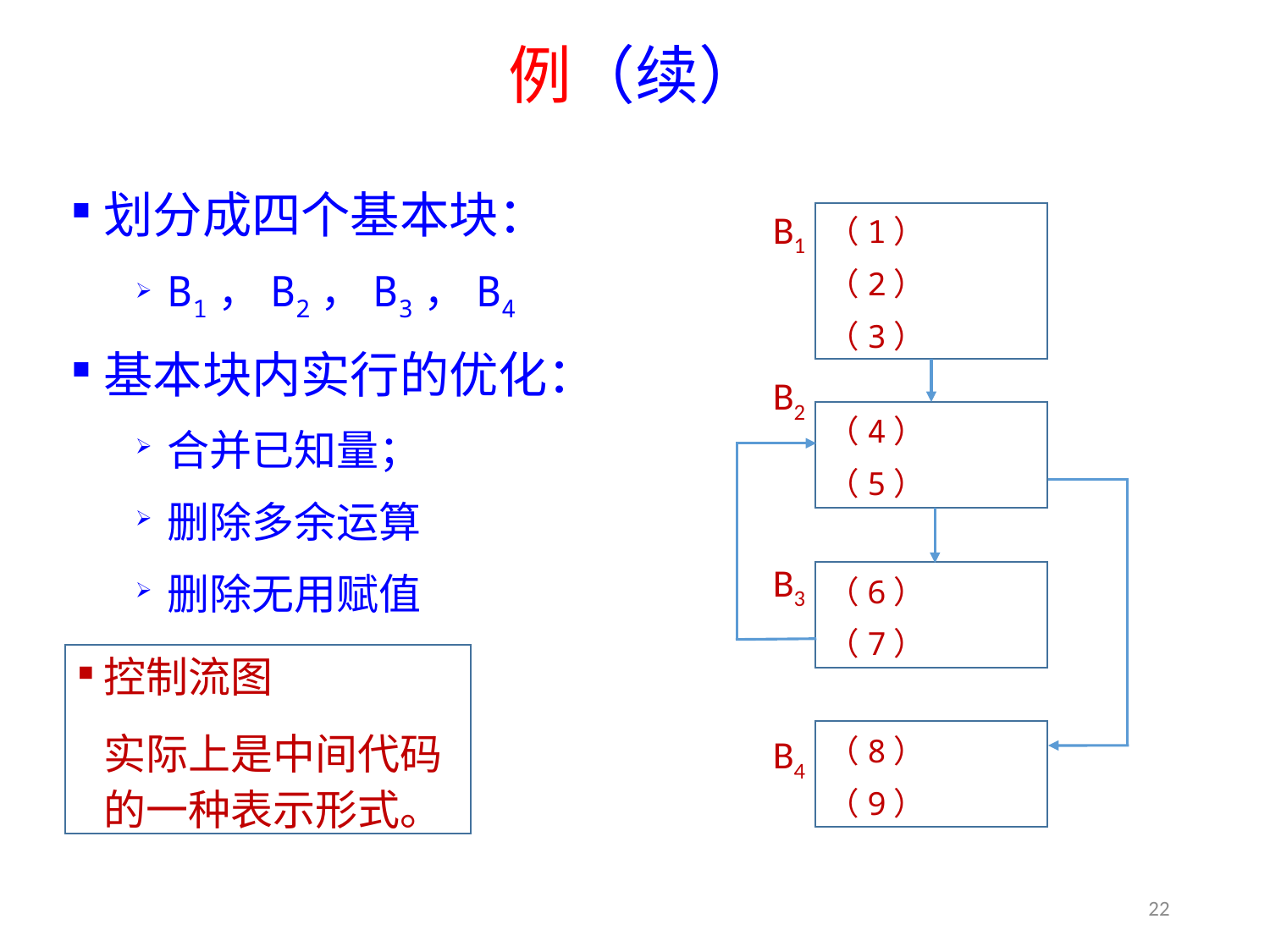

# 例（续）
划分成四个基本块：
B1，B2，B3，B4
基本块内实行的优化：
合并已知量；
删除多余运算
删除无用赋值
（1）
（2）
（3）
（4）
（5）
（6）
（7）
（8）
（9）
B1
B2
B3
B4
控制流图
实际上是中间代码的一种表示形式。
22